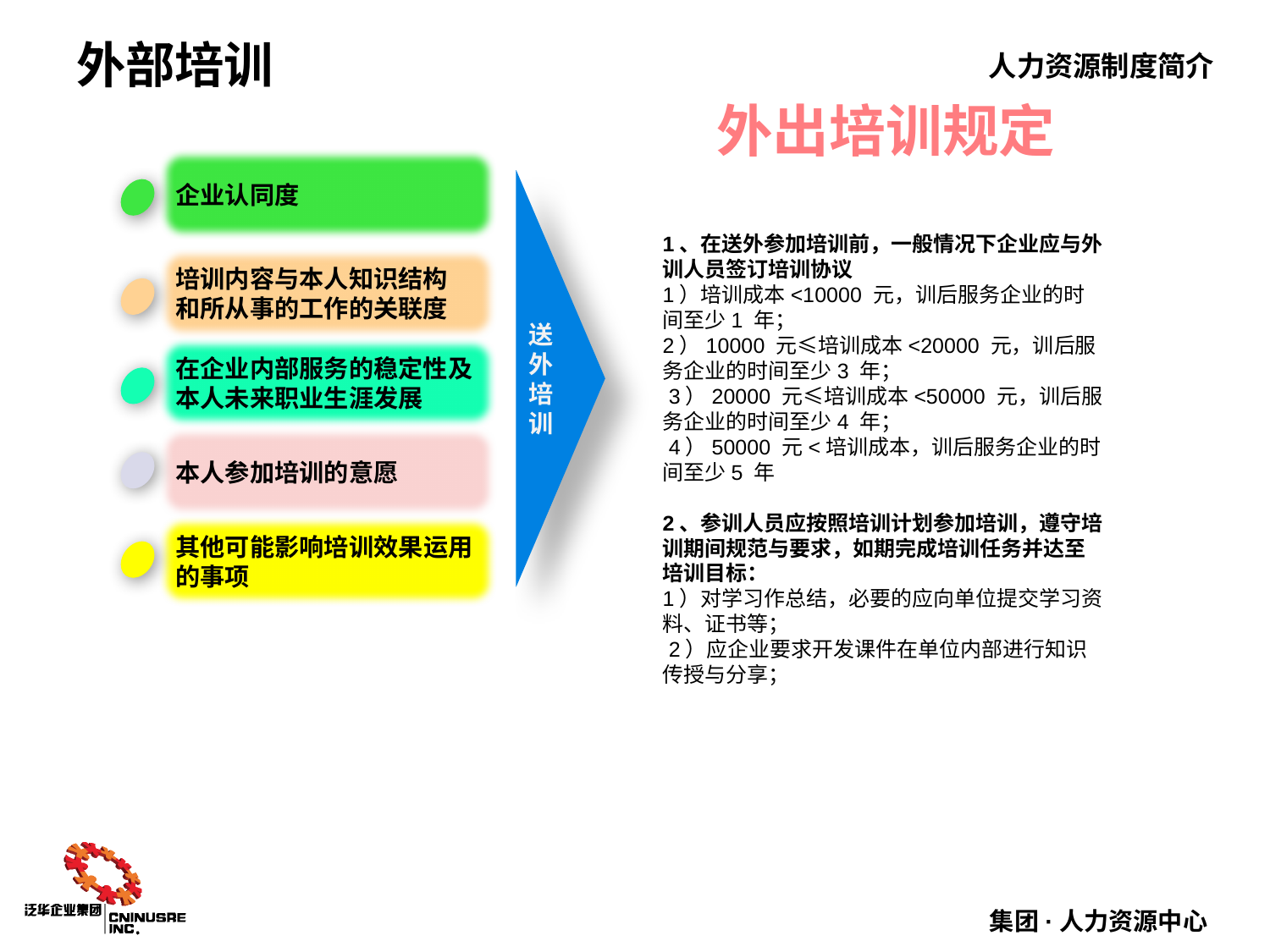

# 外部培训

1、在送外参加培训前，一般情况下企业应与外训人员签订培训协议
1）培训成本<10000 元，训后服务企业的时间至少1 年；
2）10000 元≤培训成本<20000 元，训后服务企业的时间至少3 年；
 3）20000 元≤培训成本<50000 元，训后服务企业的时间至少4 年；
 4）50000 元<培训成本，训后服务企业的时间至少5 年

2、参训人员应按照培训计划参加培训，遵守培训期间规范与要求，如期完成培训任务并达至培训目标：
1）对学习作总结，必要的应向单位提交学习资料、证书等；
 2）应企业要求开发课件在单位内部进行知识传授与分享；

外出培训规定
企业认同度
送外培训

培训内容与本人知识结构      和所从事的工作的关联度

在企业内部服务的稳定性及本人未来职业生涯发展

本人参加培训的意愿

其他可能影响培训效果运用的事项